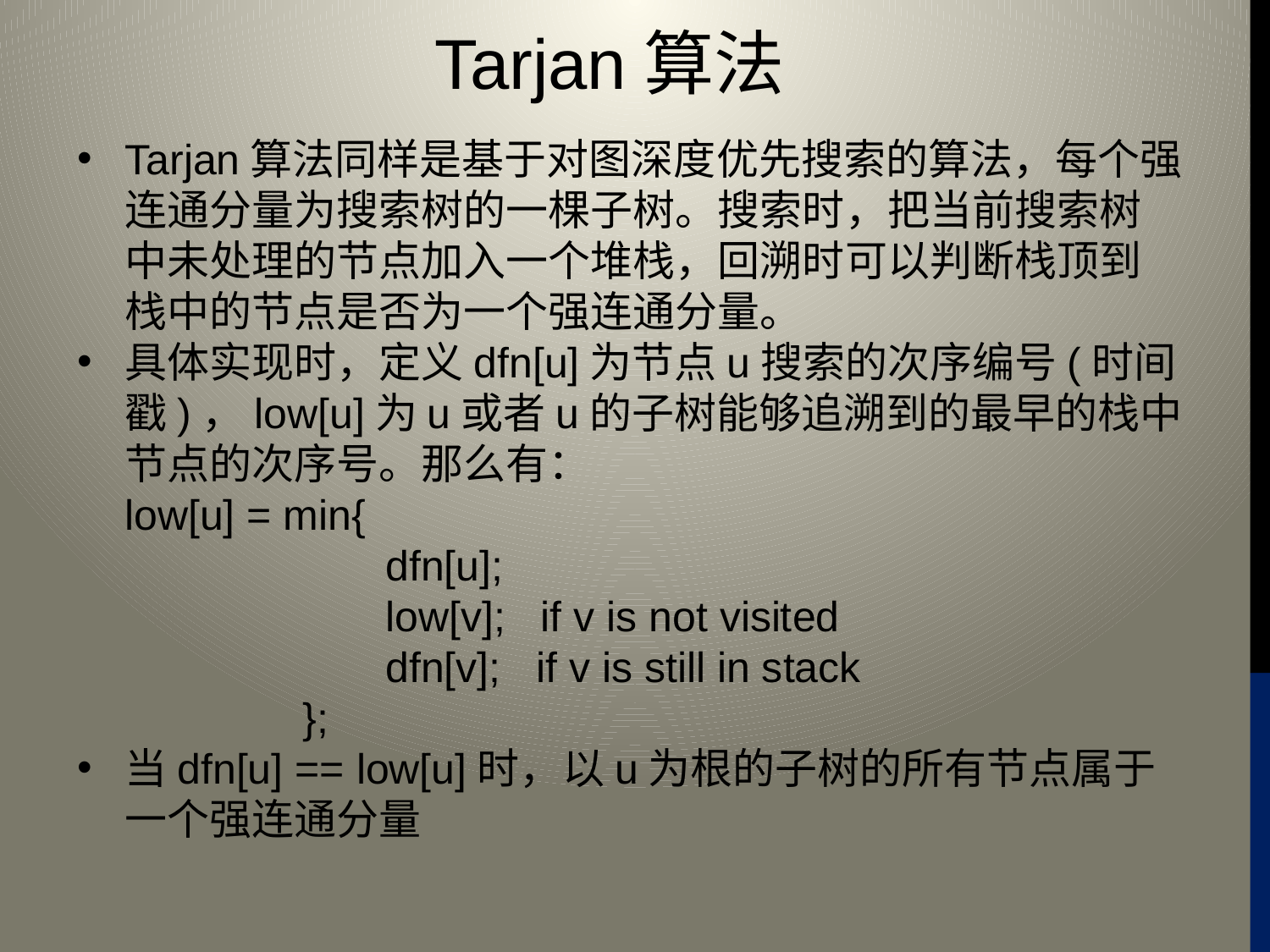

# Tarjan算法
Tarjan算法同样是基于对图深度优先搜索的算法，每个强连通分量为搜索树的一棵子树。搜索时，把当前搜索树中未处理的节点加入一个堆栈，回溯时可以判断栈顶到栈中的节点是否为一个强连通分量。
具体实现时，定义dfn[u]为节点u搜索的次序编号(时间戳)，low[u]为u或者u的子树能够追溯到的最早的栈中节点的次序号。那么有：
    low[u] = min{
                          dfn[u];
                          low[v];   if v is not visited
                          dfn[v];   if v is still in stack
                   };
当dfn[u] == low[u]时，以u为根的子树的所有节点属于一个强连通分量